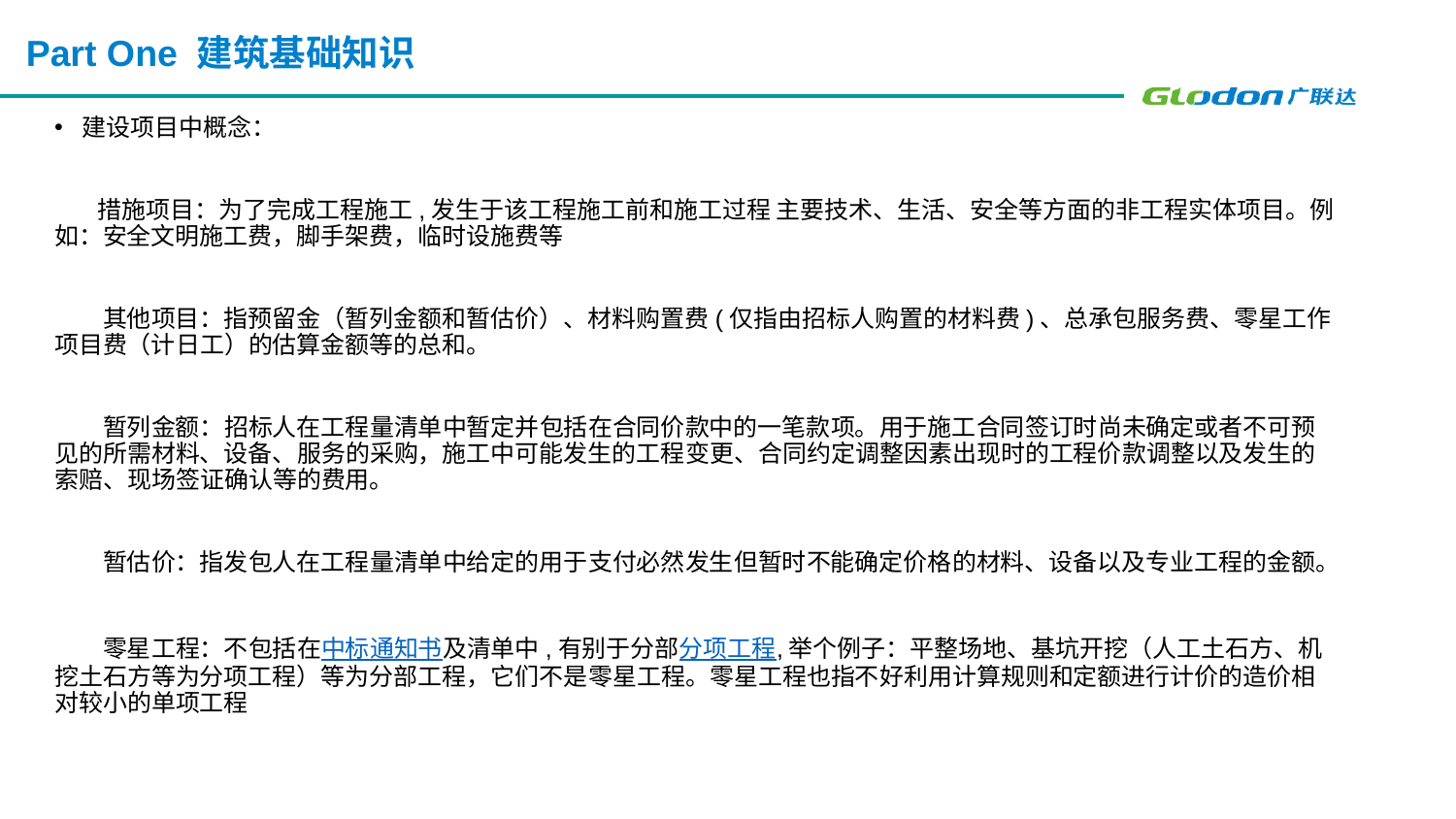

Part One 建筑基础知识
建设项目中概念：

       措施项目：为了完成工程施工,发生于该工程施工前和施工过程 主要技术、生活、安全等方面的非工程实体项目。例如：安全文明施工费，脚手架费，临时设施费等

        其他项目：指预留金（暂列金额和暂估价）、材料购置费(仅指由招标人购置的材料费)、总承包服务费、零星工作项目费（计日工）的估算金额等的总和。

        暂列金额：招标人在工程量清单中暂定并包括在合同价款中的一笔款项。用于施工合同签订时尚未确定或者不可预见的所需材料、设备、服务的采购，施工中可能发生的工程变更、合同约定调整因素出现时的工程价款调整以及发生的索赔、现场签证确认等的费用。

        暂估价：指发包人在工程量清单中给定的用于支付必然发生但暂时不能确定价格的材料、设备以及专业工程的金额。

        零星工程：不包括在中标通知书及清单中,有别于分部分项工程,举个例子：平整场地、基坑开挖（人工土石方、机挖土石方等为分项工程）等为分部工程，它们不是零星工程。零星工程也指不好利用计算规则和定额进行计价的造价相对较小的单项工程